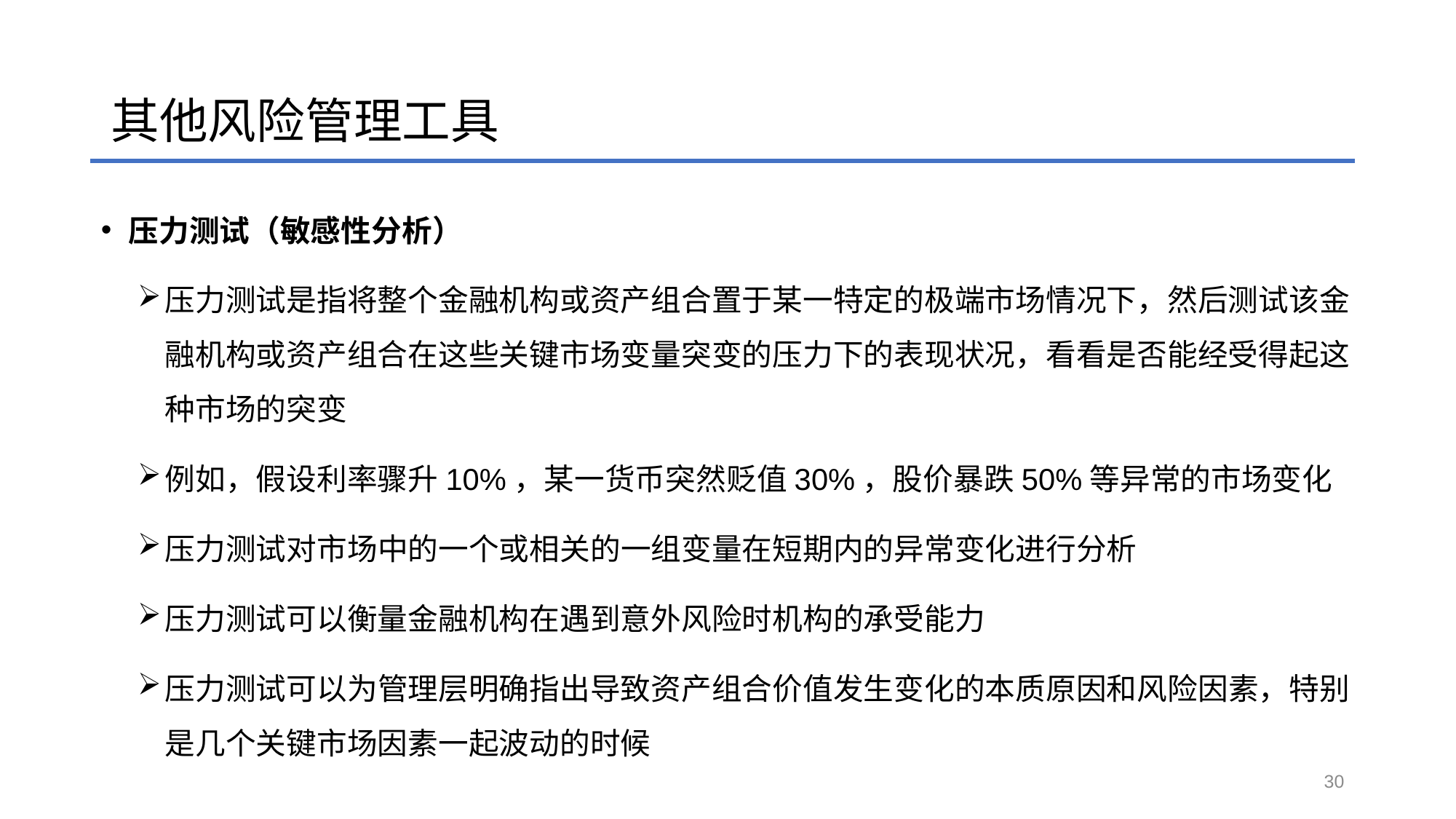

# 其他风险管理工具
压力测试（敏感性分析）
压力测试是指将整个金融机构或资产组合置于某一特定的极端市场情况下，然后测试该金融机构或资产组合在这些关键市场变量突变的压力下的表现状况，看看是否能经受得起这种市场的突变
例如，假设利率骤升10%，某一货币突然贬值30%，股价暴跌50%等异常的市场变化
压力测试对市场中的一个或相关的一组变量在短期内的异常变化进行分析
压力测试可以衡量金融机构在遇到意外风险时机构的承受能力
压力测试可以为管理层明确指出导致资产组合价值发生变化的本质原因和风险因素，特别是几个关键市场因素一起波动的时候
30